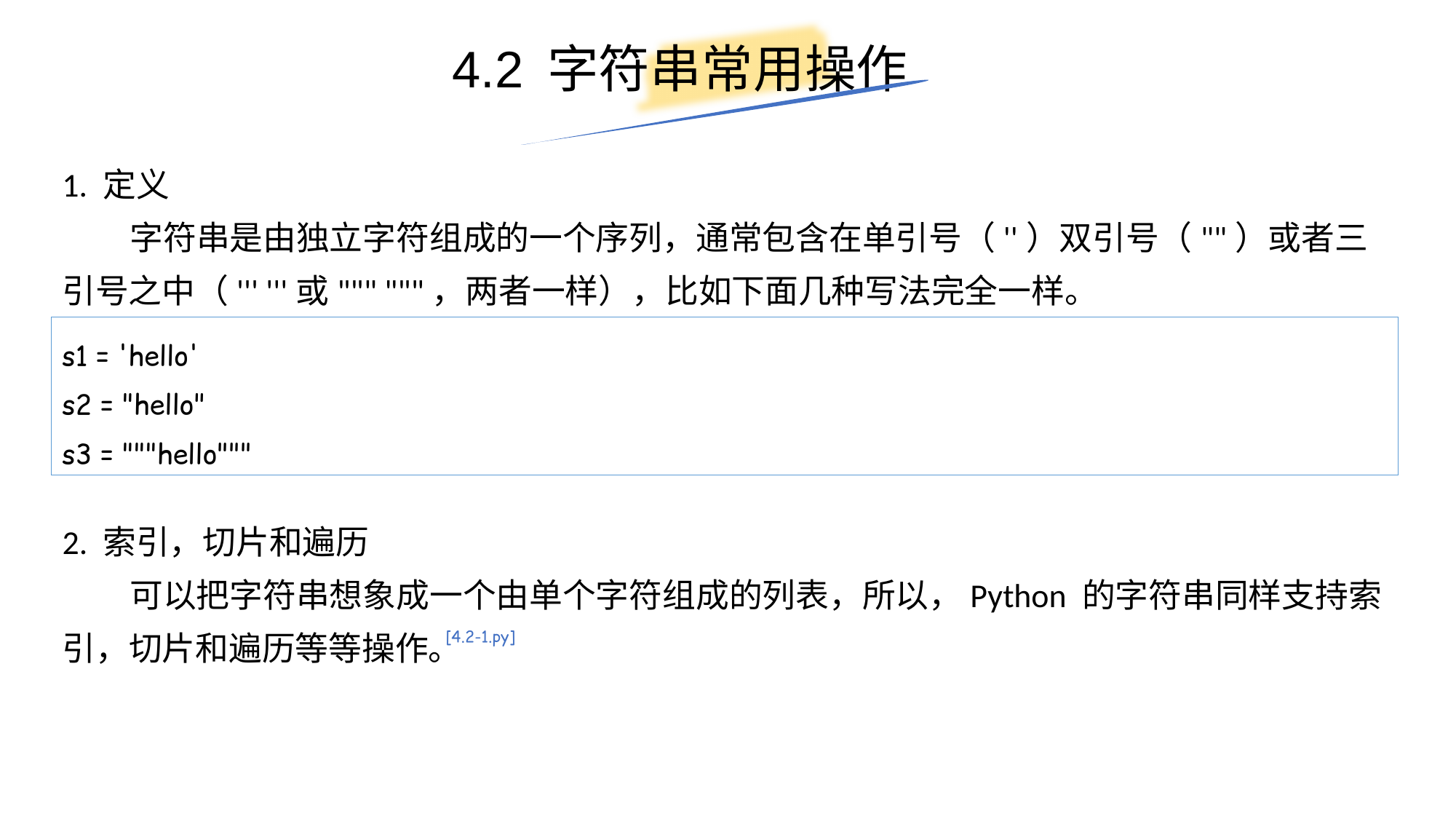

# 4.2 字符串常用操作

1. 定义
        字符串是由独立字符组成的一个序列，通常包含在单引号（''）双引号（""）或者三引号之中（''' '''或""" """，两者一样），比如下面几种写法完全一样。
s1 = 'hello'
s2 = "hello"
s3 = """hello"""
2. 索引，切片和遍历
        可以把字符串想象成一个由单个字符组成的列表，所以，Python 的字符串同样支持索引，切片和遍历等等操作。
[4.2-1.py]